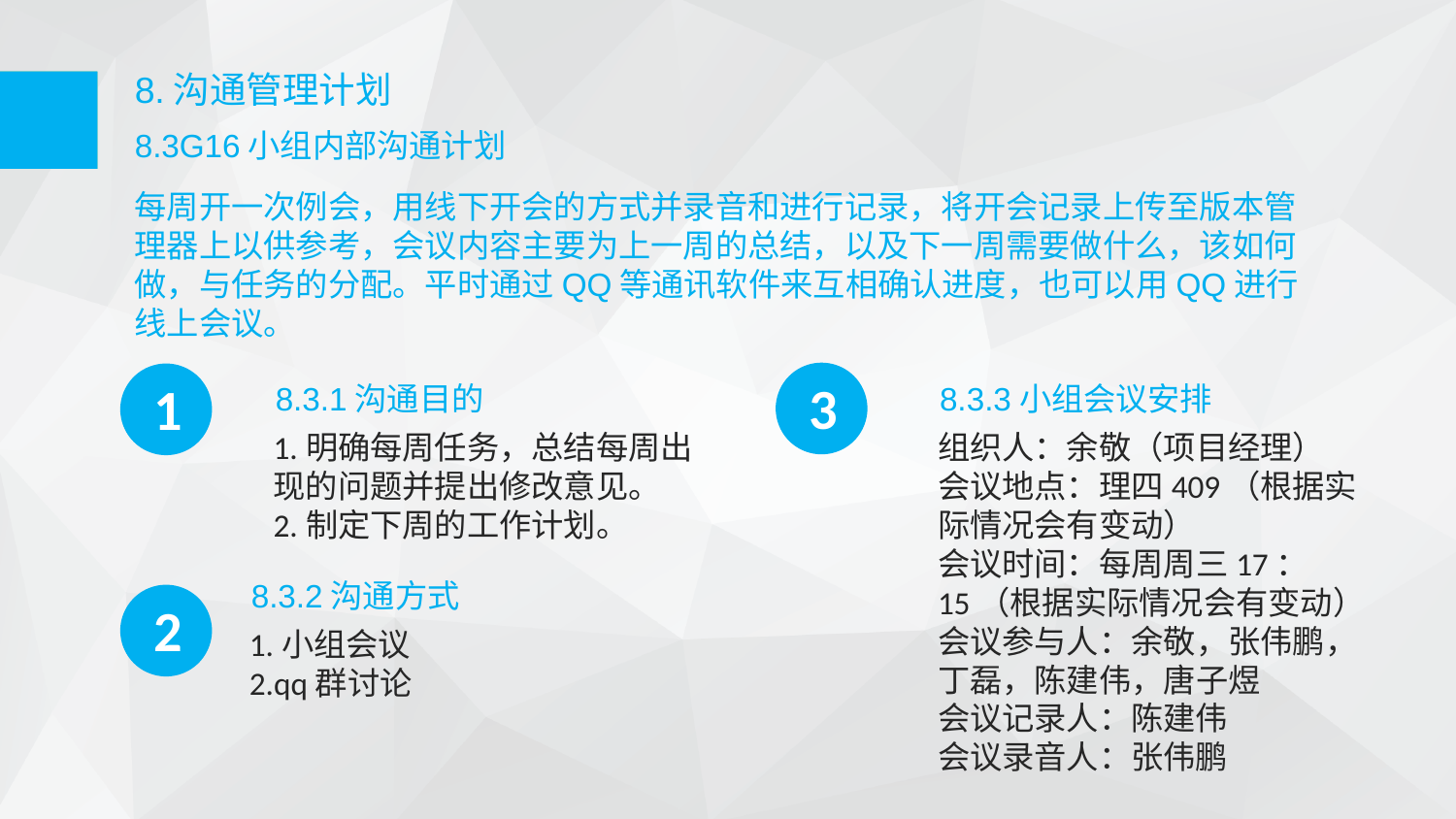

8.沟通管理计划

8.3G16小组内部沟通计划
每周开一次例会，用线下开会的方式并录音和进行记录，将开会记录上传至版本管理器上以供参考，会议内容主要为上一周的总结，以及下一周需要做什么，该如何做，与任务的分配。平时通过QQ等通讯软件来互相确认进度，也可以用QQ进行线上会议。

3

1
8.3.1沟通目的
1.明确每周任务，总结每周出现的问题并提出修改意见。
2.制定下周的工作计划。
8.3.3小组会议安排
组织人：余敬（项目经理）
会议地点：理四409（根据实际情况会有变动）
会议时间：每周周三17：15（根据实际情况会有变动）
会议参与人：余敬，张伟鹏，丁磊，陈建伟，唐子煜
会议记录人：陈建伟
会议录音人：张伟鹏
8.3.2沟通方式
1.小组会议
2.qq群讨论

2